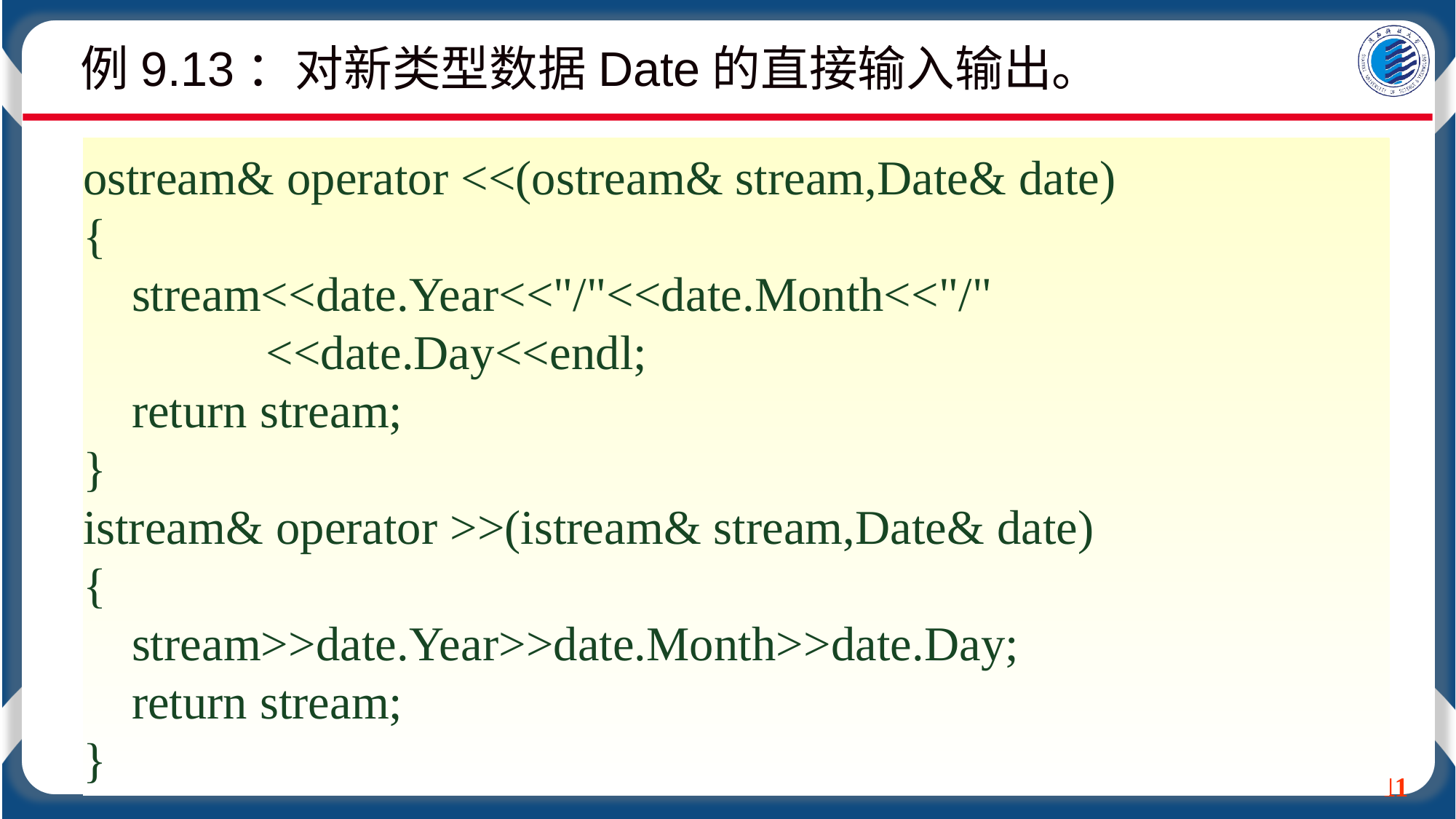

例9.13：对新类型数据Date的直接输入输出。
ostream& operator <<(ostream& stream,Date& date)
{
    stream<<date.Year<<"/"<<date.Month<<"/"
               <<date.Day<<endl;
    return stream;
}
istream& operator >>(istream& stream,Date& date)
{
    stream>>date.Year>>date.Month>>date.Day;
    return stream;
}
11